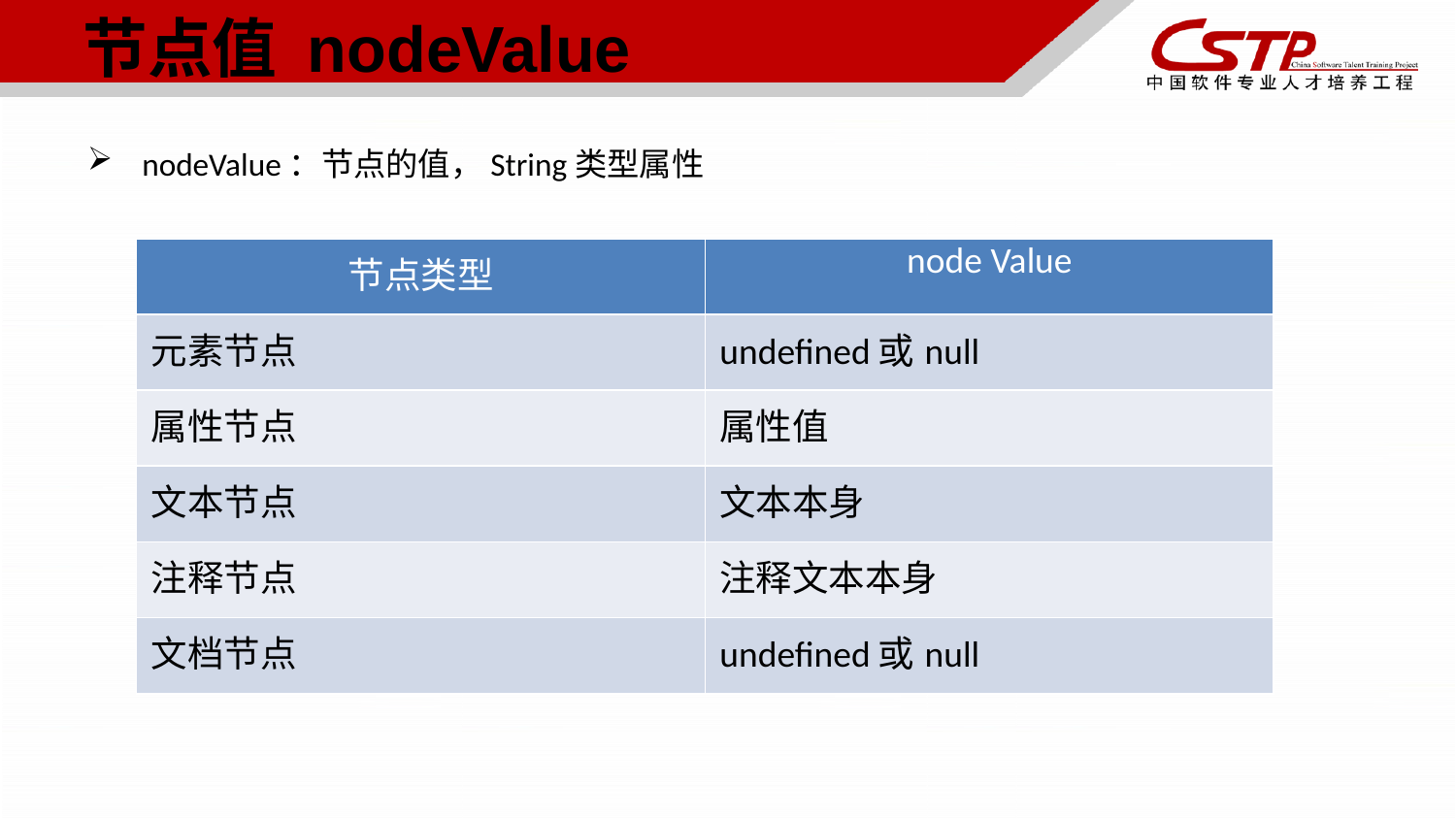

# 节点值 nodeValue
nodeValue：节点的值，String类型属性
| 节点类型 | node Value |
| --- | --- |
| 元素节点 | undefined或null |
| 属性节点 | 属性值 |
| 文本节点 | 文本本身 |
| 注释节点 | 注释文本本身 |
| 文档节点 | undefined或null |